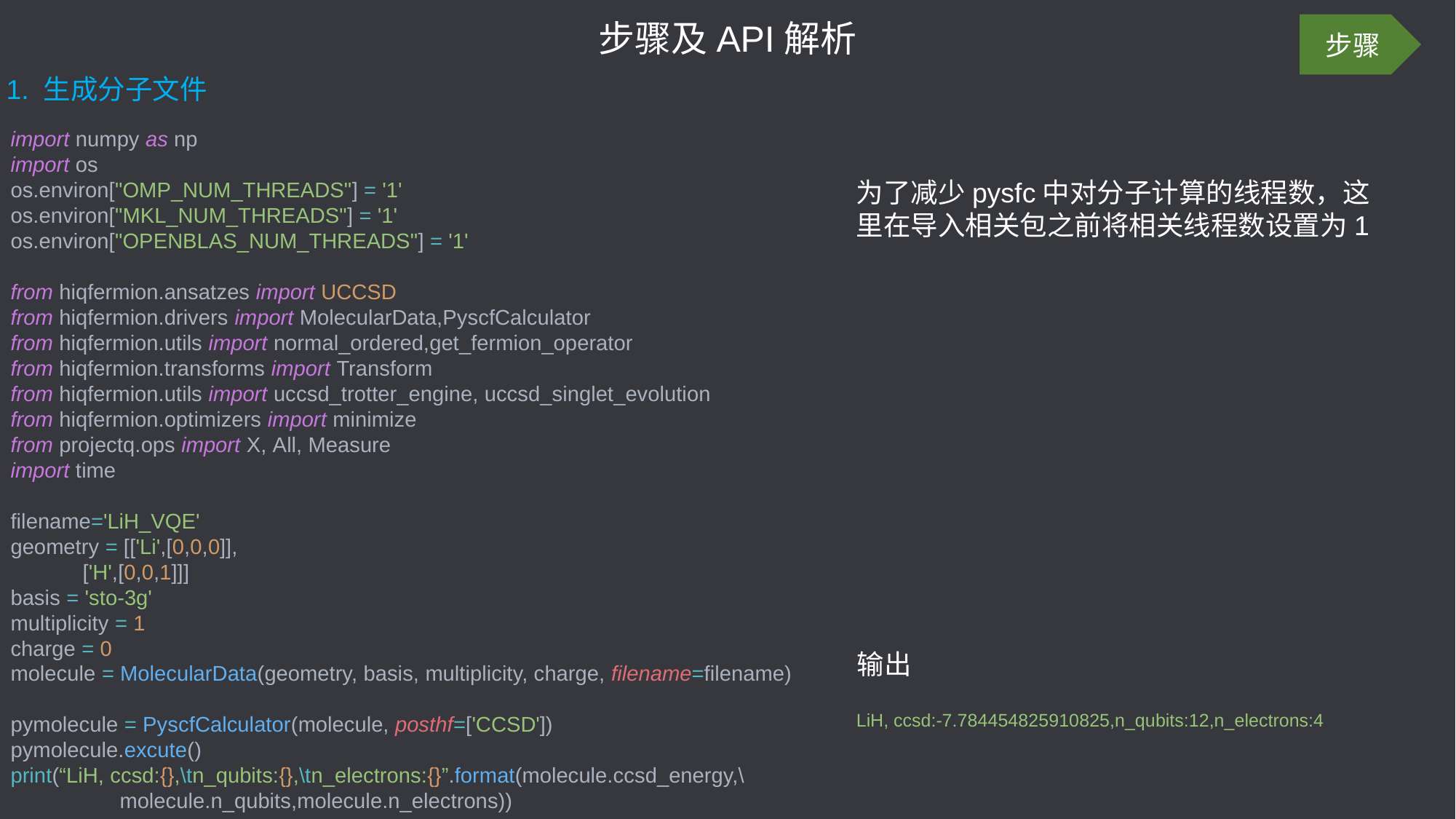

步骤及API解析
步骤
1. 生成分子文件
import numpy as np
import os
os.environ["OMP_NUM_THREADS"] = '1'
os.environ["MKL_NUM_THREADS"] = '1'
os.environ["OPENBLAS_NUM_THREADS"] = '1'
from hiqfermion.ansatzes import UCCSD
from hiqfermion.drivers import MolecularData,PyscfCalculator
from hiqfermion.utils import normal_ordered,get_fermion_operator
from hiqfermion.transforms import Transform
from hiqfermion.utils import uccsd_trotter_engine, uccsd_singlet_evolution
from hiqfermion.optimizers import minimize
from projectq.ops import X, All, Measure
import time
filename='LiH_VQE'
geometry = [['Li',[0,0,0]],
            ['H',[0,0,1]]]
basis = 'sto-3g'
multiplicity = 1
charge = 0
molecule = MolecularData(geometry, basis, multiplicity, charge, filename=filename)
pymolecule = PyscfCalculator(molecule, posthf=['CCSD'])
pymolecule.excute()
print(“LiH, ccsd:{},\tn_qubits:{},\tn_electrons:{}”.format(molecule.ccsd_energy,\
	molecule.n_qubits,molecule.n_electrons))

为了减少pysfc中对分子计算的线程数，这里在导入相关包之前将相关线程数设置为1
输出
LiH, ccsd:-7.784454825910825,n_qubits:12,n_electrons:4